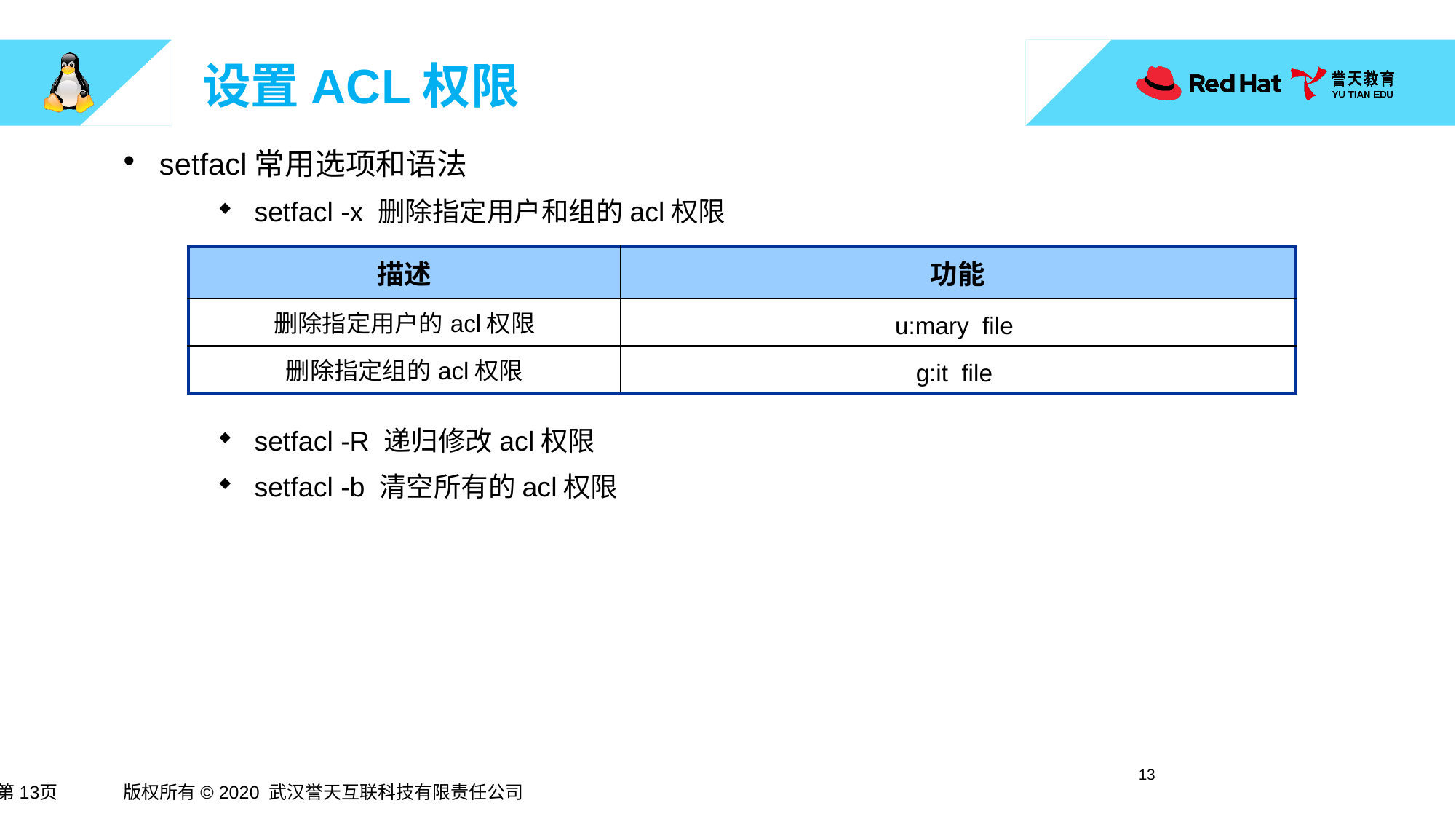

# 设置ACL权限
setfacl常用选项和语法
setfacl -x 删除指定用户和组的acl权限

setfacl -R 递归修改acl权限
setfacl -b 清空所有的acl权限

| 描述 | 功能 |
| --- | --- |
| 删除指定用户的acl权限 | u:mary file |
| 删除指定组的acl权限 | g:it file |
13